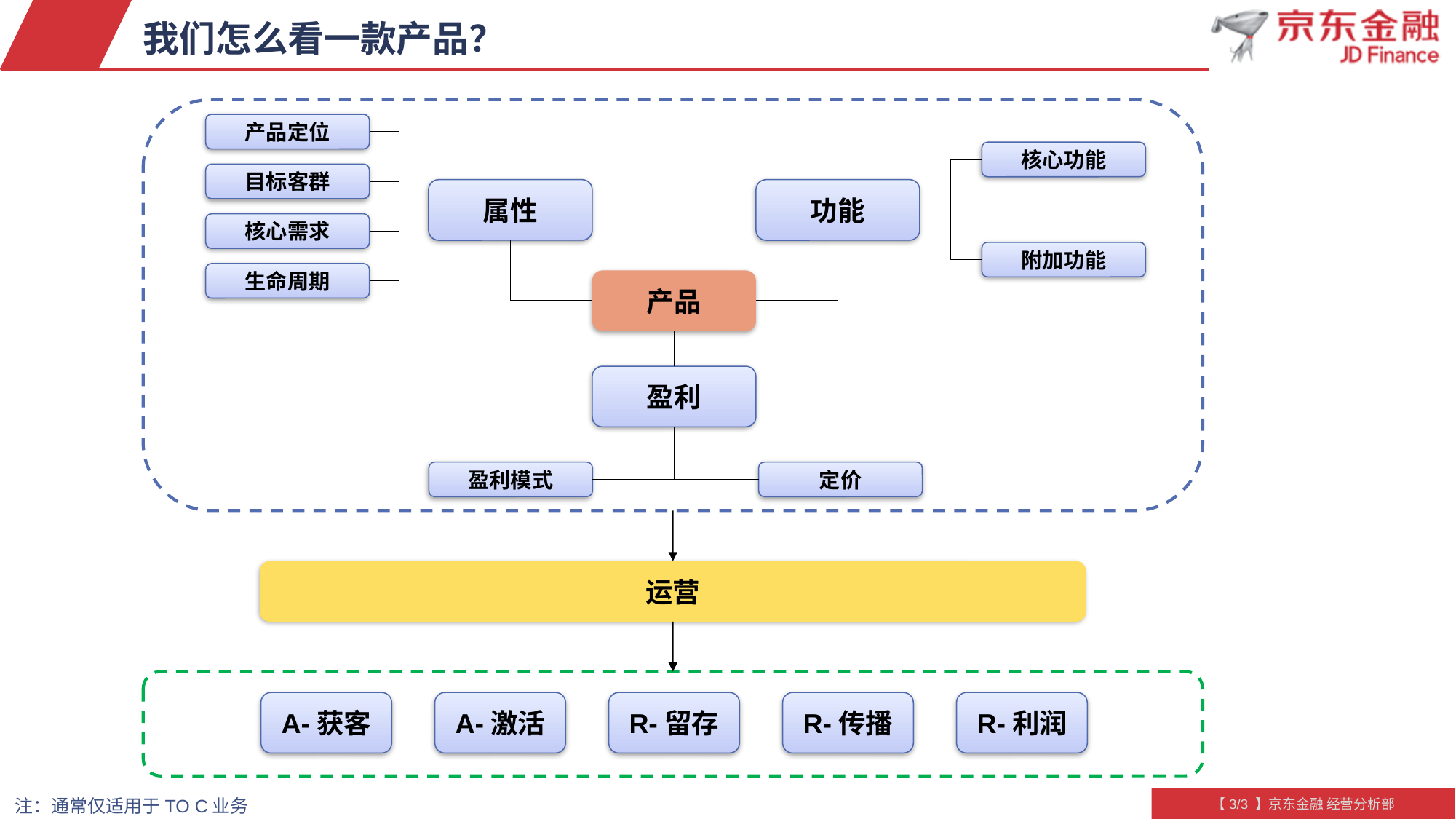

# 我们怎么看一款产品？

产品定位
目标客群
核心需求
生命周期
核心功能
属性
功能
附加功能
产品
盈利
盈利模式
定价
运营

A-获客
A-激活
R-留存
R-传播
R-利润
注：通常仅适用于TO C业务